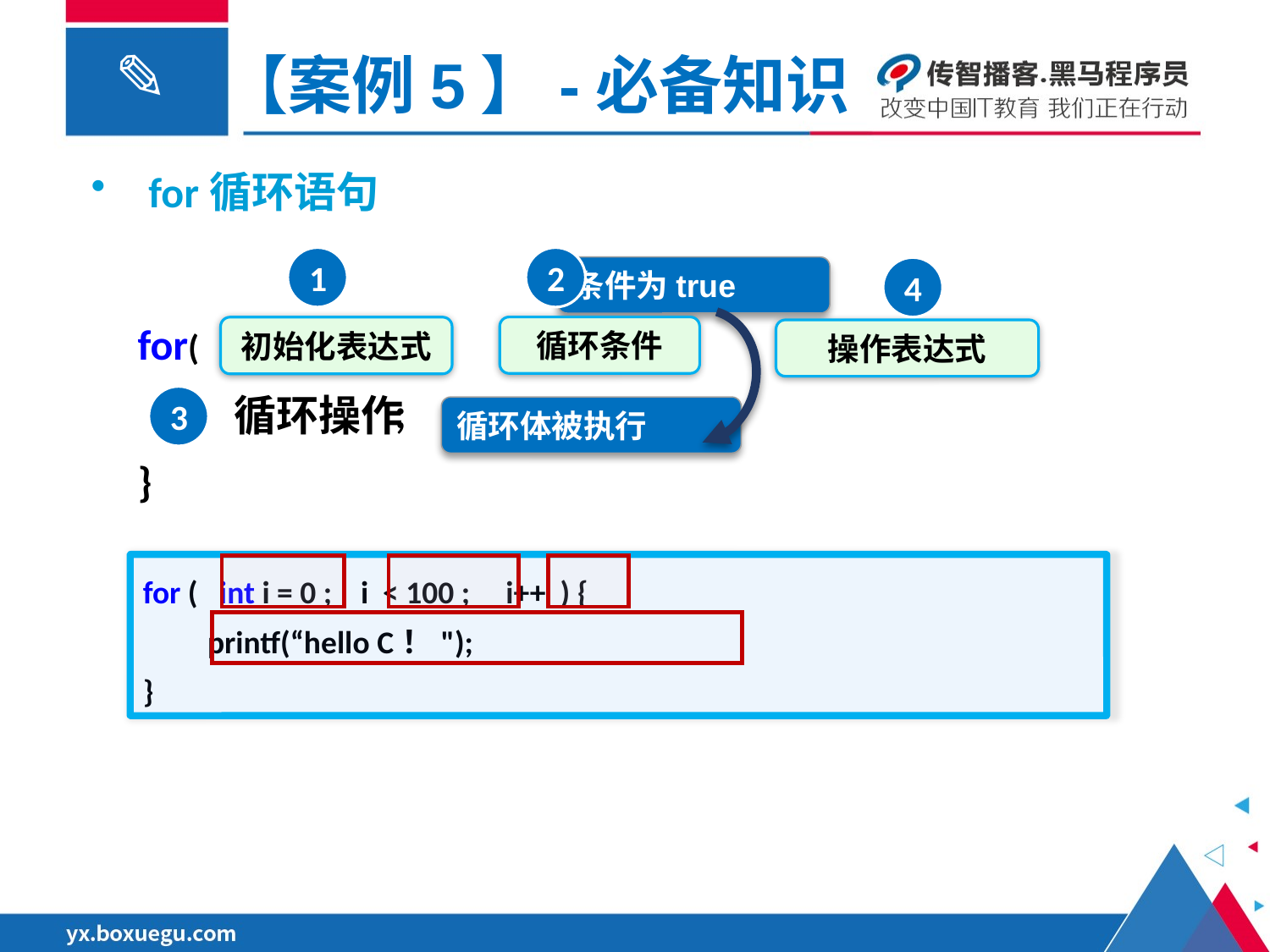

【案例5】-必备知识
 for循环语句
1
2
条件为true
4
for(                          ;                        ;                        ){
                           ;
}
循环条件
初始化表达式

操作表达式
         循环操作
3
循环体被执行

for (   int i = 0 ;    i  < 100 ;     i++  ) {
         printf(“hello C！");
}